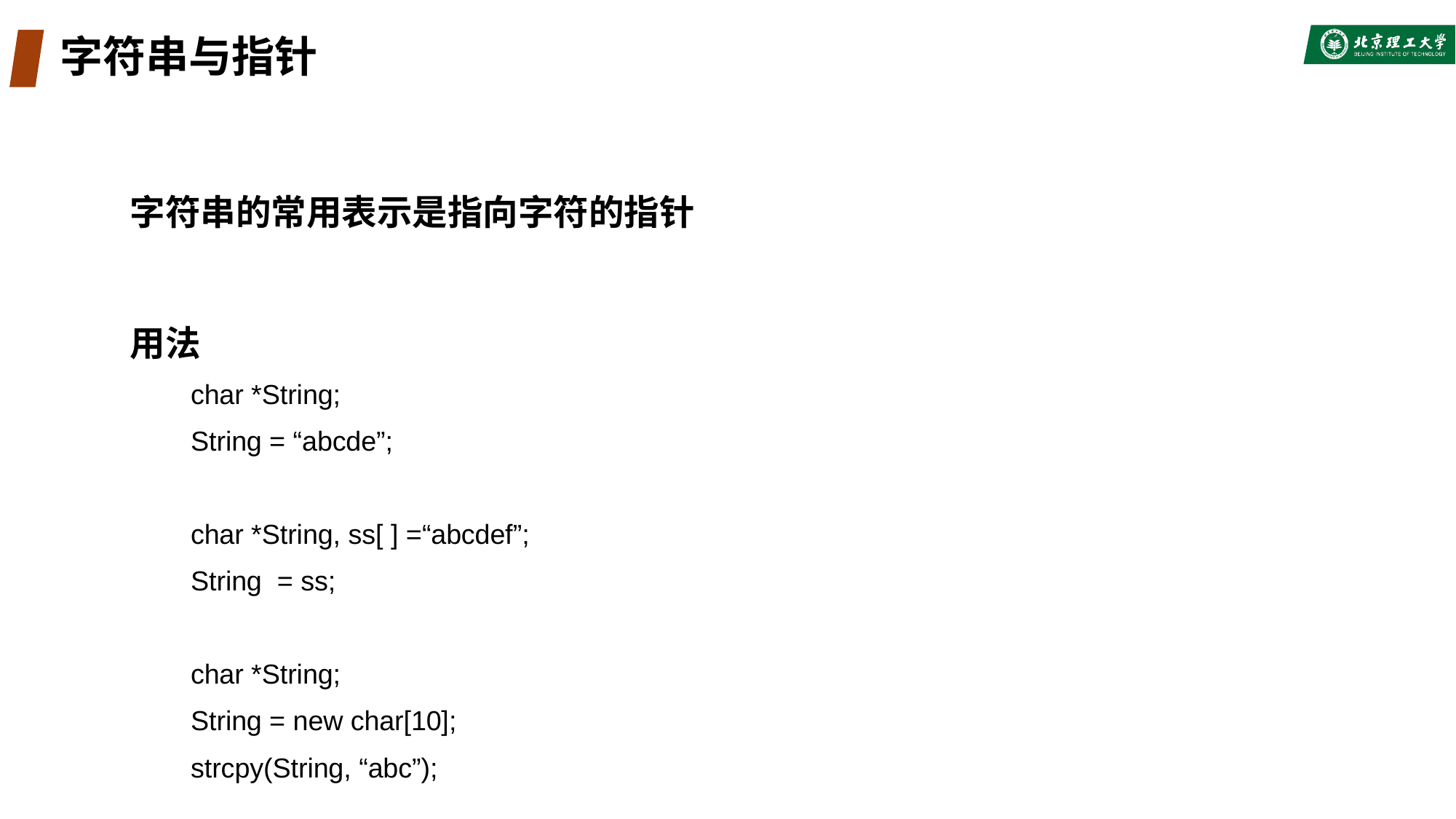

# 字符串与指针
字符串的常用表示是指向字符的指针

用法
 char *String;
 String = “abcde”;

 char *String, ss[ ] =“abcdef”;
 String  = ss;

 char *String;
 String = new char[10];
 strcpy(String, “abc”);